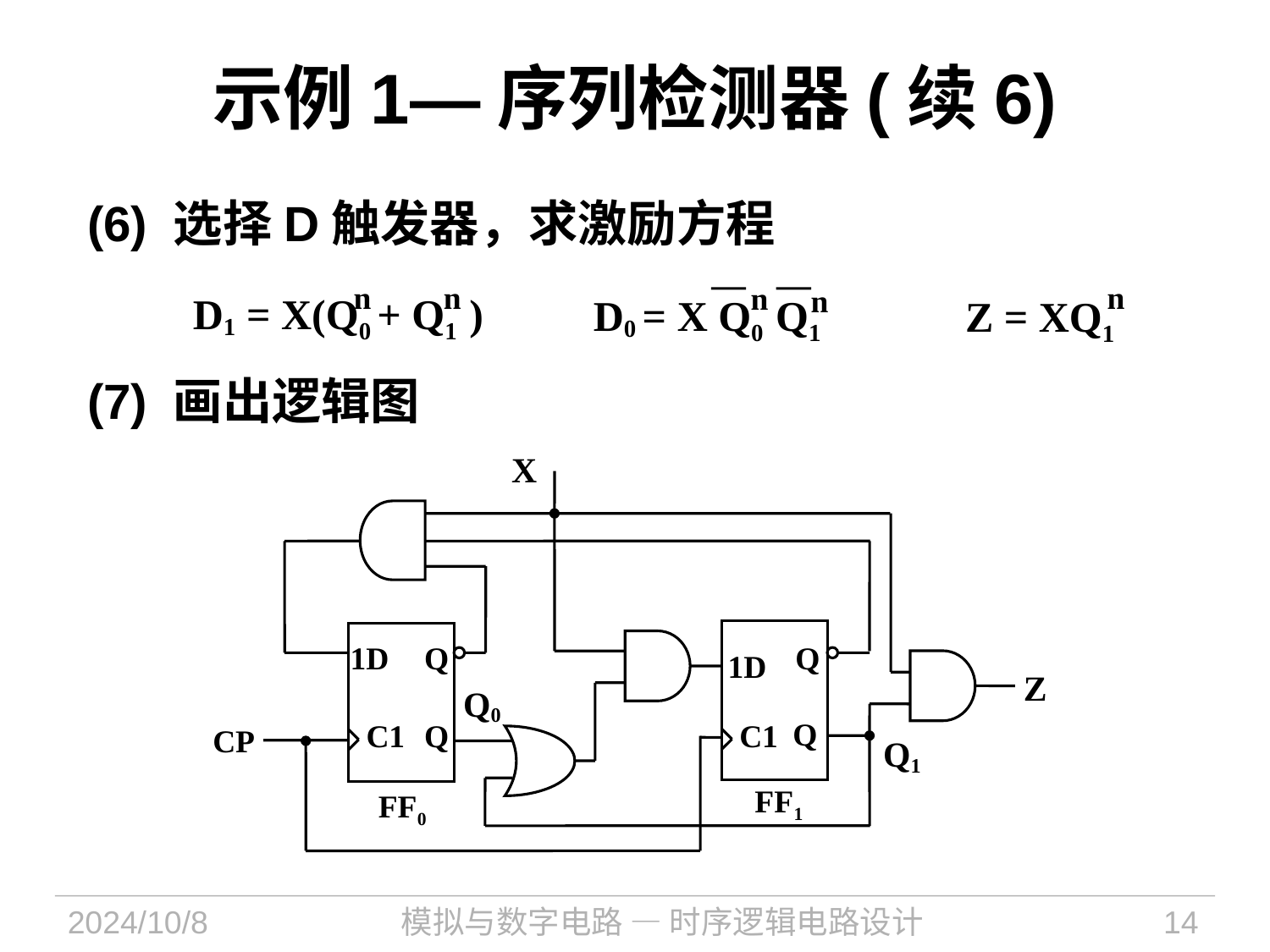

# 示例1—序列检测器(续6)
(6) 选择D触发器，求激励方程

(7) 画出逻辑图
n
n
D1 = X(Q0 + Q1  )
n
   Z = XQ1
n
n
 D0 = X Q0  Q1

X

1D
Q
Q
1D

Z

Q0

Q
C1
Q
C1
CP

Q1

FF1

FF0

2024/10/8
模拟与数字电路 — 时序逻辑电路设计
14